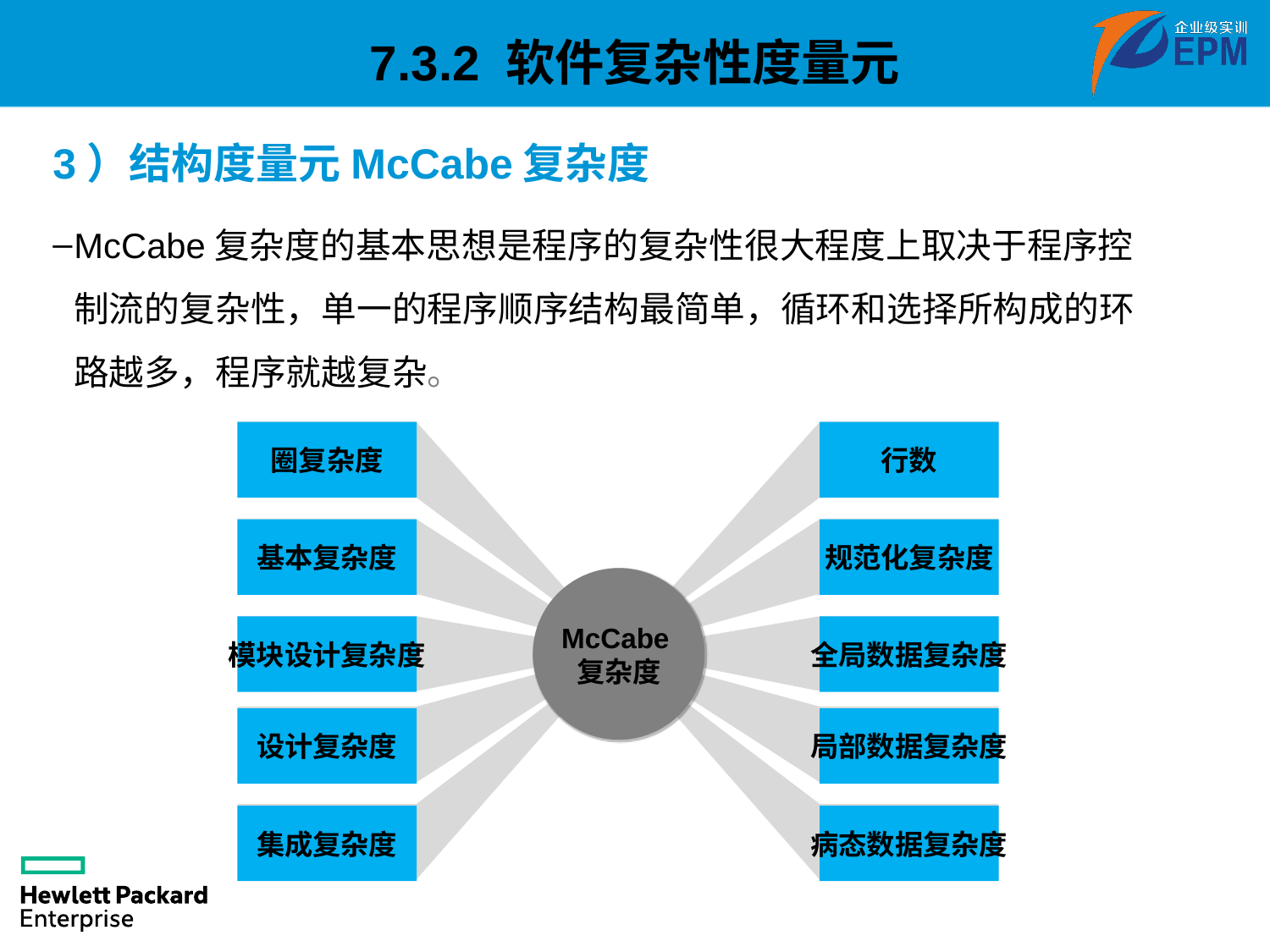

7.3.2 软件复杂性度量元
3）结构度量元McCabe复杂度
McCabe复杂度的基本思想是程序的复杂性很大程度上取决于程序控制流的复杂性，单一的程序顺序结构最简单，循环和选择所构成的环路越多，程序就越复杂。

圈复杂度
行数

基本复杂度
规范化复杂度
McCabe复杂度

模块设计复杂度
全局数据复杂度

设计复杂度
局部数据复杂度
集成复杂度
病态数据复杂度